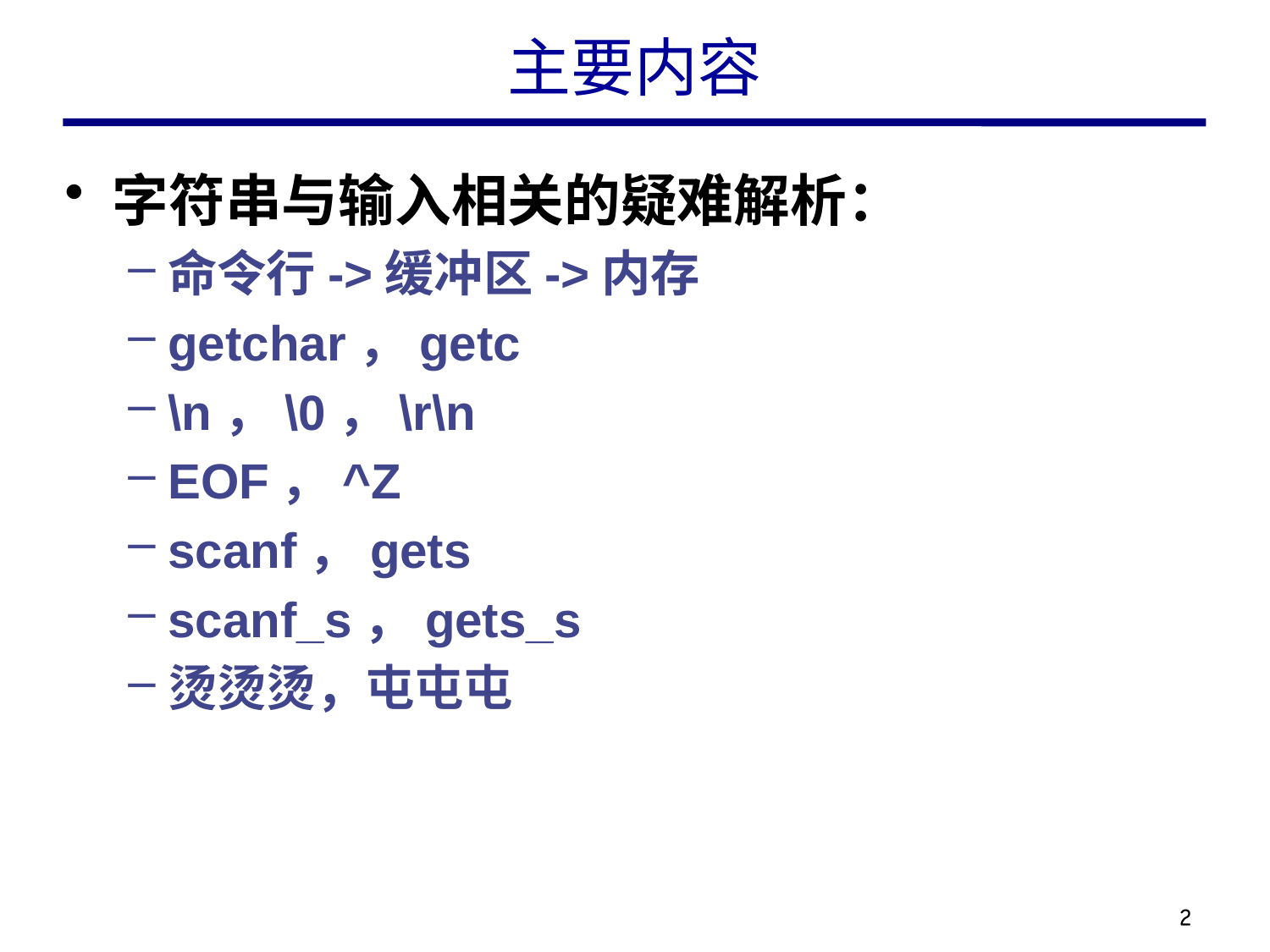

# 主要内容
字符串与输入相关的疑难解析：
命令行->缓冲区->内存
getchar，getc
\n，\0，\r\n
EOF，^Z
scanf，gets
scanf_s，gets_s
烫烫烫，屯屯屯